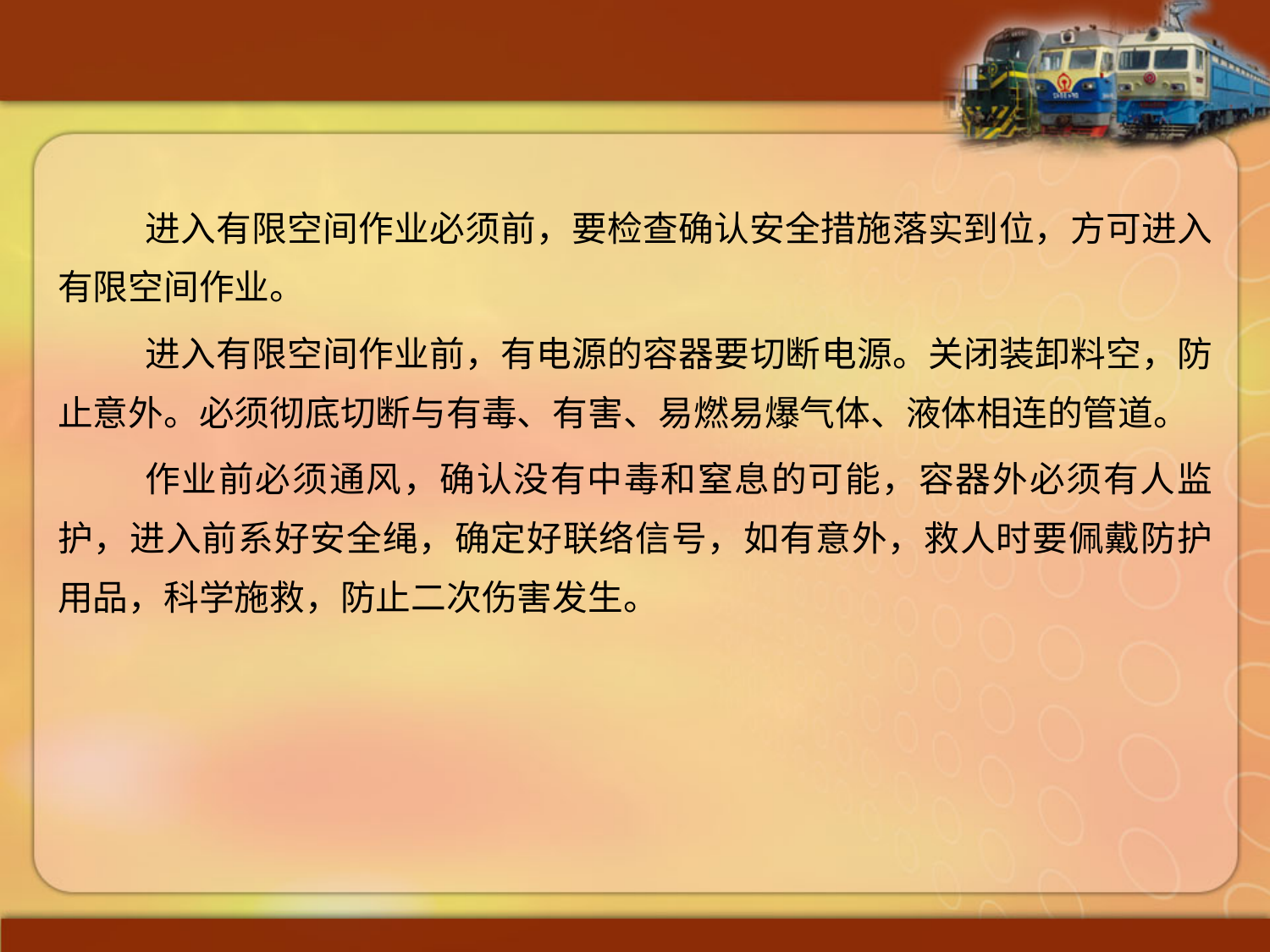

#

进入有限空间作业必须前，要检查确认安全措施落实到位，方可进入有限空间作业。
进入有限空间作业前，有电源的容器要切断电源。关闭装卸料空，防止意外。必须彻底切断与有毒、有害、易燃易爆气体、液体相连的管道。
作业前必须通风，确认没有中毒和窒息的可能，容器外必须有人监护，进入前系好安全绳，确定好联络信号，如有意外，救人时要佩戴防护用品，科学施救，防止二次伤害发生。